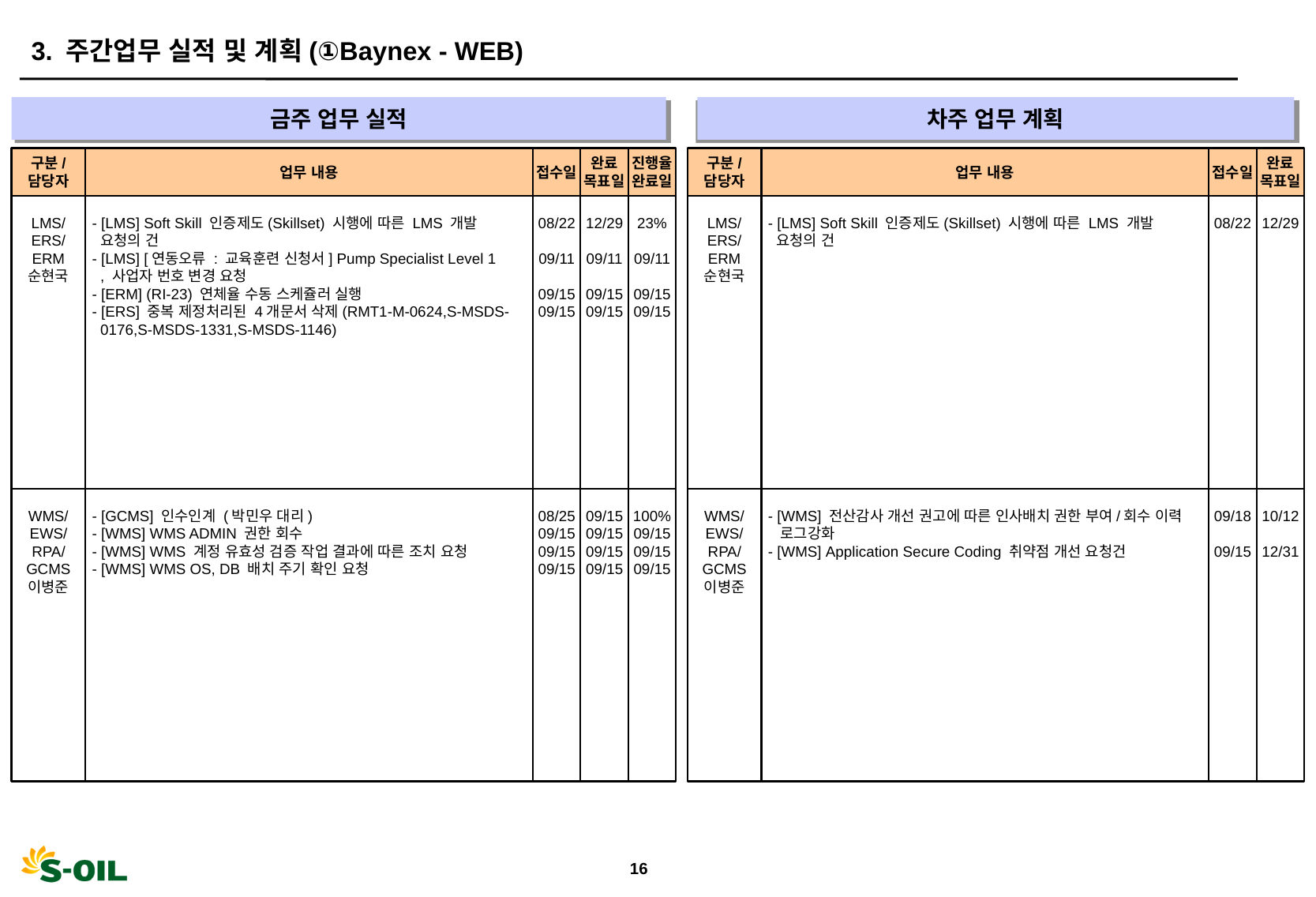

3. 주간업무 실적 및 계획(①Baynex - WEB)
금주 업무 실적
차주 업무 계획
" "
" "
구분/
담당자
업무 내용
접수일
완료
목표일
진행율
완료일
구분/
담당자
업무 내용
접수일
완료
목표일
LMS/
ERS/
ERM
순현국

- [LMS] Soft Skill 인증제도(Skillset) 시행에 따른 LMS 개발
  요청의 건
- [LMS] [연동오류 : 교육훈련 신청서] Pump Specialist Level 1
  , 사업자 번호 변경 요청
- [ERM] (RI-23) 연체율 수동 스케쥴러 실행
- [ERS] 중복 제정처리된 4개문서 삭제(RMT1-M-0624,S-MSDS-
  0176,S-MSDS-1331,S-MSDS-1146)
08/22
09/11
09/15
09/15
12/29
09/11
09/15
09/15
23%
09/11
09/15
09/15
LMS/
ERS/
ERM
순현국

- [LMS] Soft Skill 인증제도(Skillset) 시행에 따른 LMS 개발
  요청의 건
08/22
12/29
WMS/
EWS/
RPA/
GCMS
이병준

- [GCMS] 인수인계 (박민우 대리)
- [WMS] WMS ADMIN 권한 회수
- [WMS] WMS 계정 유효성 검증 작업 결과에 따른 조치 요청
- [WMS] WMS OS, DB 배치 주기 확인 요청
08/25
09/15
09/15
09/15
09/15
09/15
09/15
09/15
100%
09/15
09/15
09/15
WMS/
EWS/
RPA/
GCMS
이병준

- [WMS] 전산감사 개선 권고에 따른 인사배치 권한 부여/회수 이력
   로그강화
- [WMS] Application Secure Coding 취약점 개선 요청건
09/18
09/15
10/12
12/31